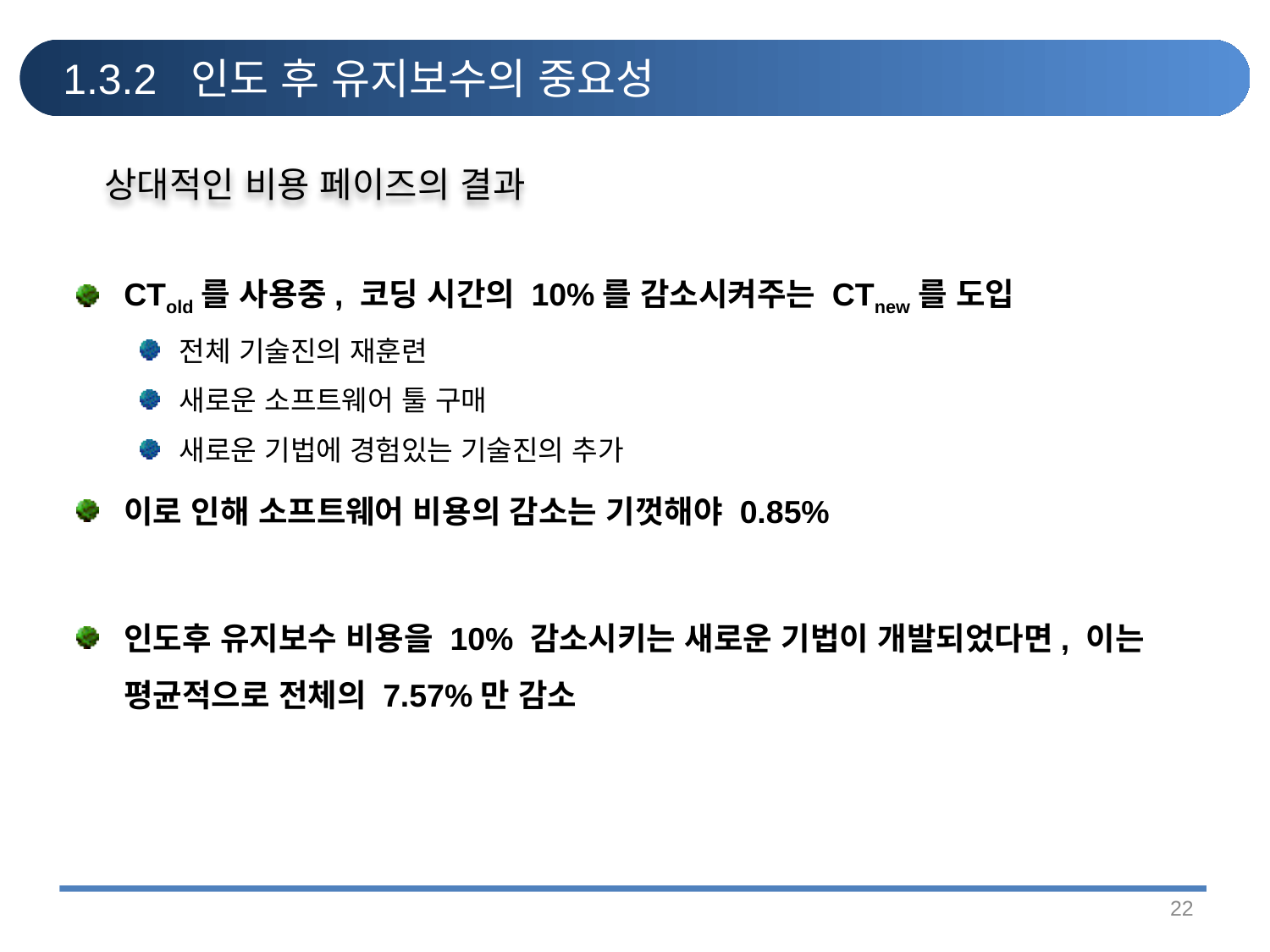

# 1.3.2  인도 후 유지보수의 중요성
상대적인 비용 페이즈의 결과
CTold를 사용중, 코딩 시간의 10%를 감소시켜주는 CTnew를 도입
전체 기술진의 재훈련
새로운 소프트웨어 툴 구매
새로운 기법에 경험있는 기술진의 추가
이로 인해 소프트웨어 비용의 감소는 기껏해야 0.85%

인도후 유지보수 비용을 10% 감소시키는 새로운 기법이 개발되었다면, 이는 평균적으로 전체의 7.57%만 감소
22